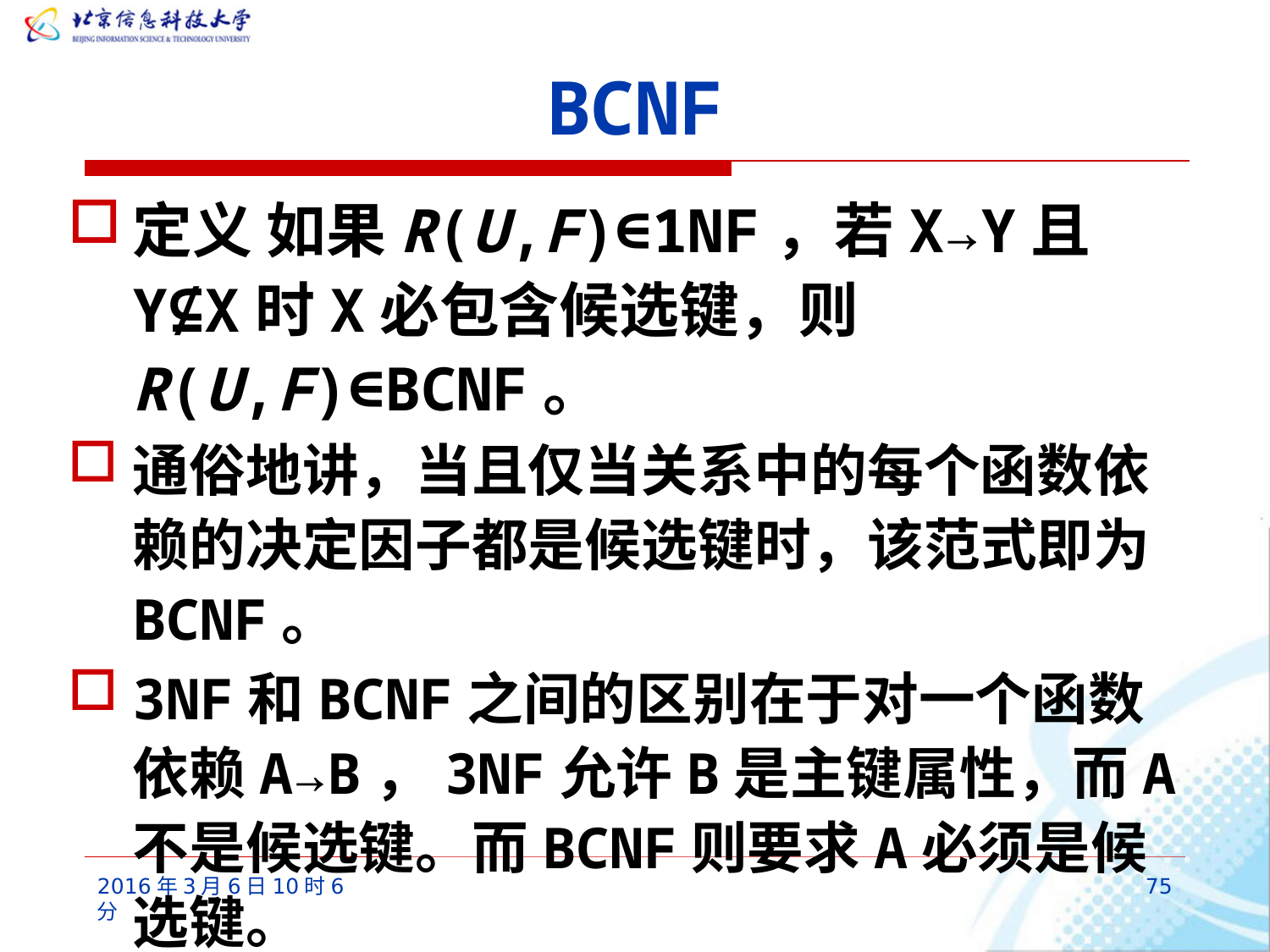

# BCNF
定义 如果R(U,F)∈1NF，若X→Y且Y⊈X时X必包含候选键，则R(U,F)∈BCNF。
通俗地讲，当且仅当关系中的每个函数依赖的决定因子都是候选键时，该范式即为BCNF。
3NF和BCNF之间的区别在于对一个函数依赖A→B，3NF允许B是主键属性，而A不是候选键。而BCNF则要求A必须是候选键。
2016年3月6日10时6分
75